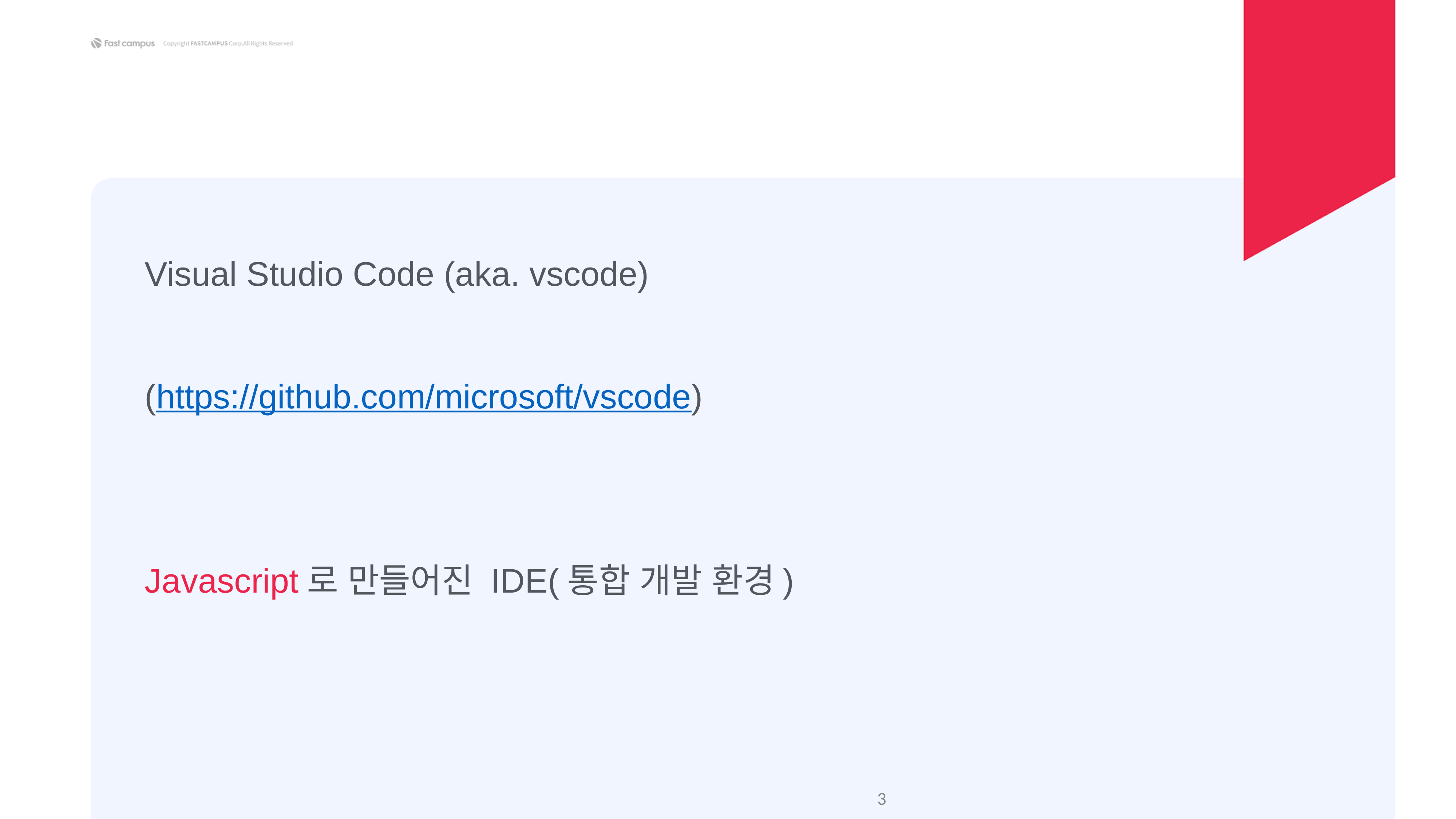

Visual Studio Code (aka. vscode)

(https://github.com/microsoft/vscode)

Javascript로 만들어진 IDE(통합 개발 환경)

3